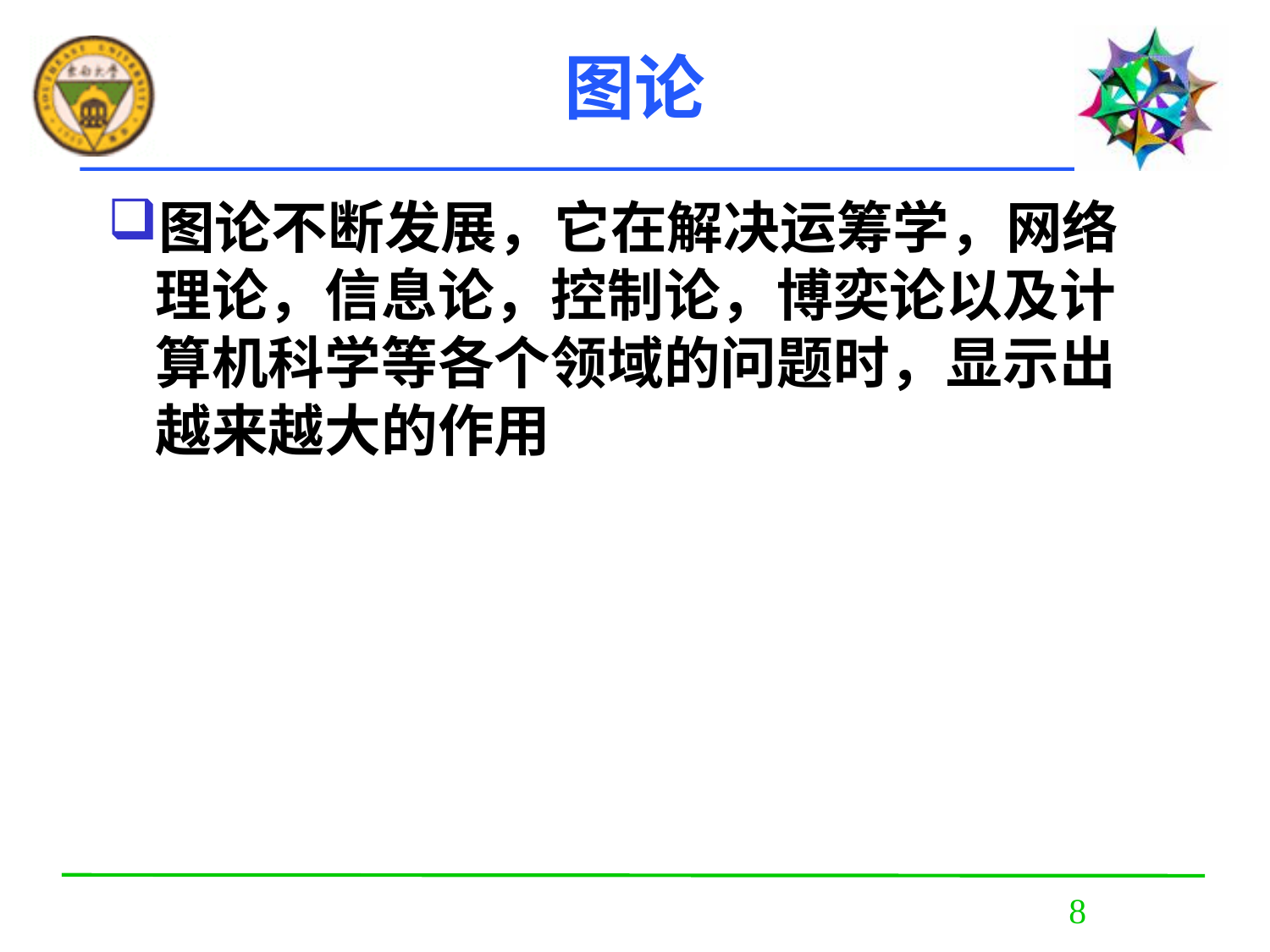

# 图论
图论不断发展，它在解决运筹学，网络理论，信息论，控制论，博奕论以及计算机科学等各个领域的问题时，显示出越来越大的作用